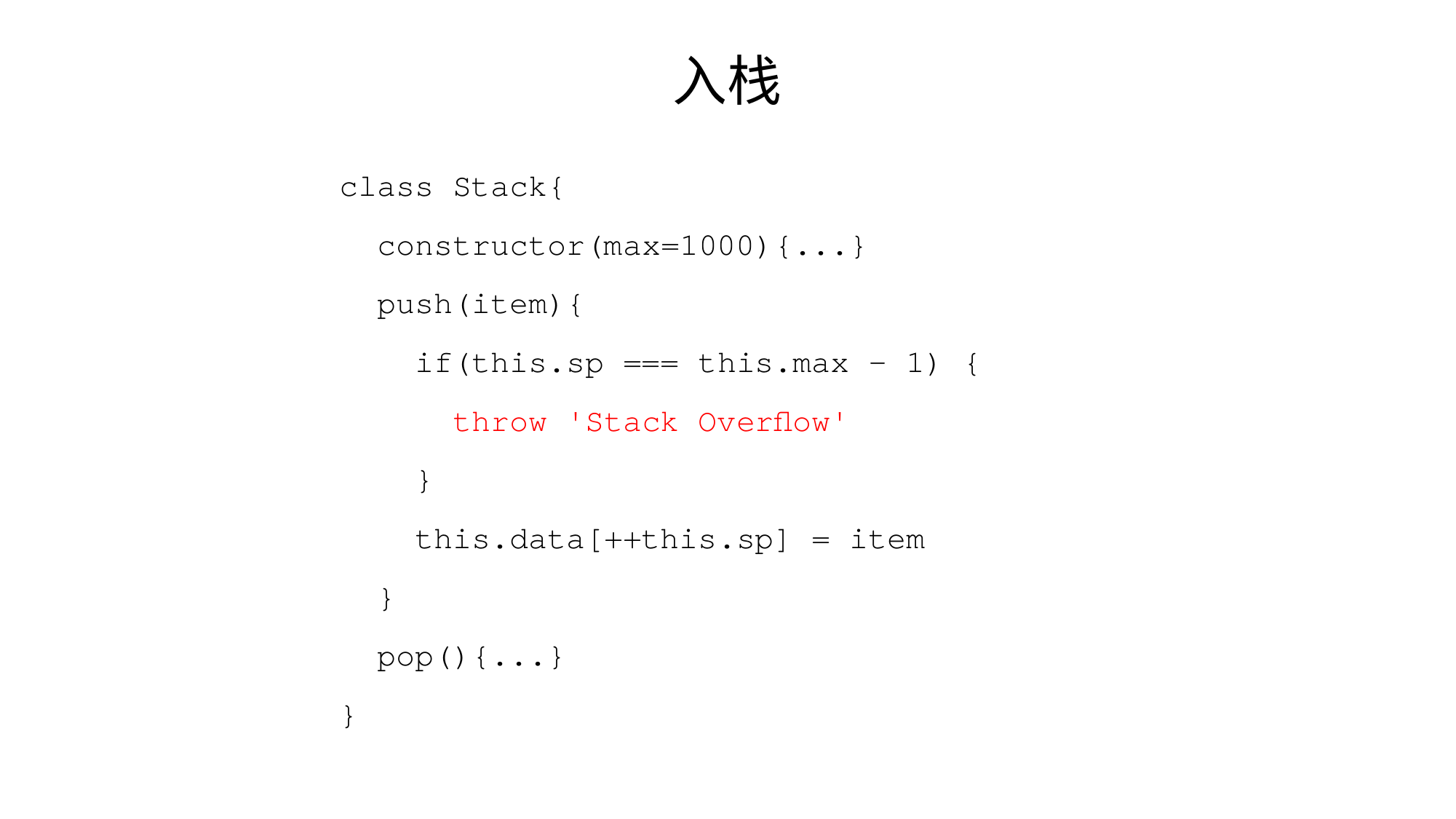

# 入栈
class Stack{
  constructor(max=1000){...}
  push(item){
    if(this.sp === this.max – 1) {
      throw 'Stack Overflow'
    }
    this.data[++this.sp] = item
  }
  pop(){...}
}